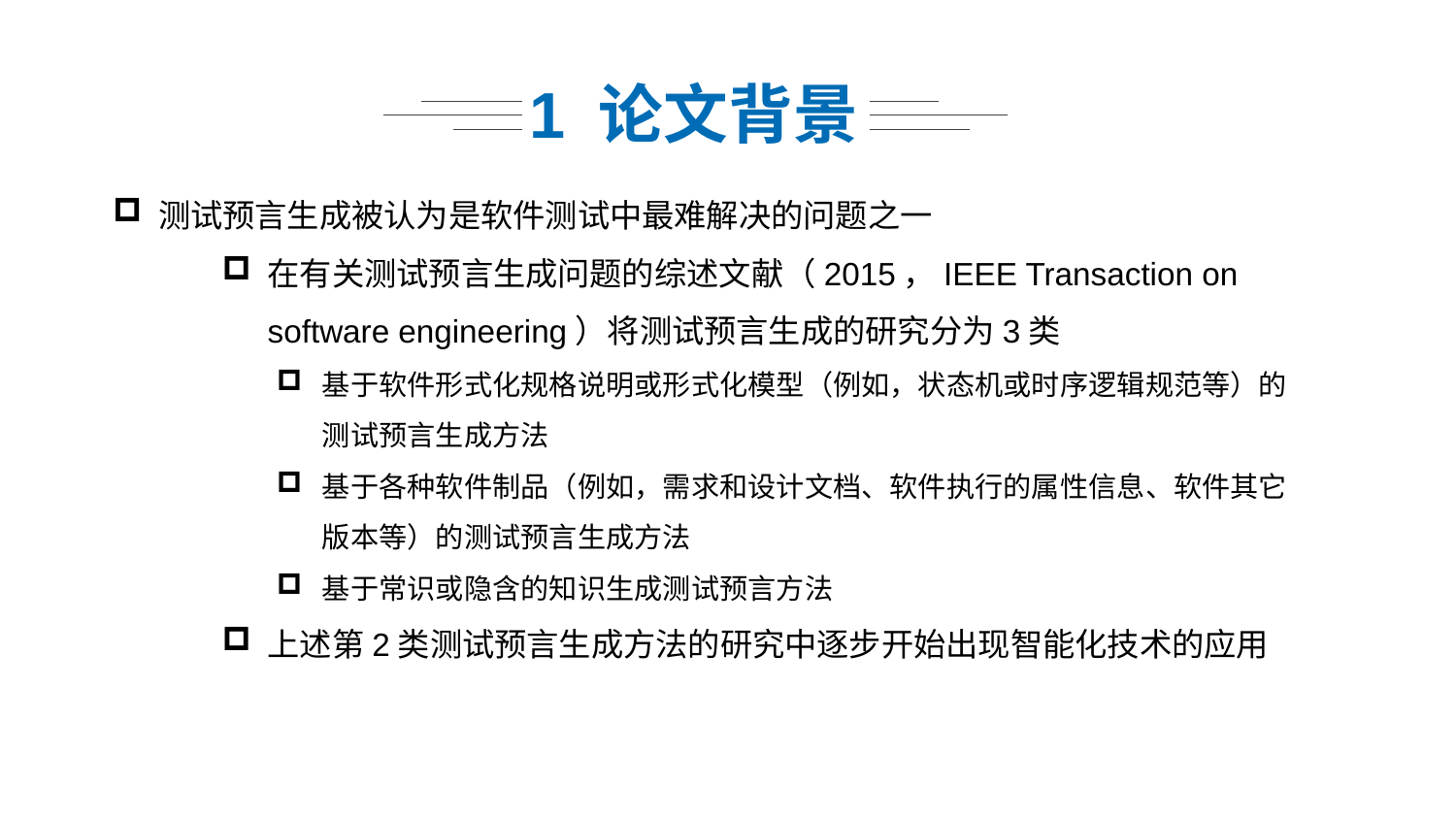

1 论文背景
测试预言生成被认为是软件测试中最难解决的问题之一
在有关测试预言生成问题的综述文献（2015，IEEE Transaction on software engineering）将测试预言生成的研究分为3类
基于软件形式化规格说明或形式化模型（例如，状态机或时序逻辑规范等）的测试预言生成方法
基于各种软件制品（例如，需求和设计文档、软件执行的属性信息、软件其它版本等）的测试预言生成方法
基于常识或隐含的知识生成测试预言方法
上述第2类测试预言生成方法的研究中逐步开始出现智能化技术的应用